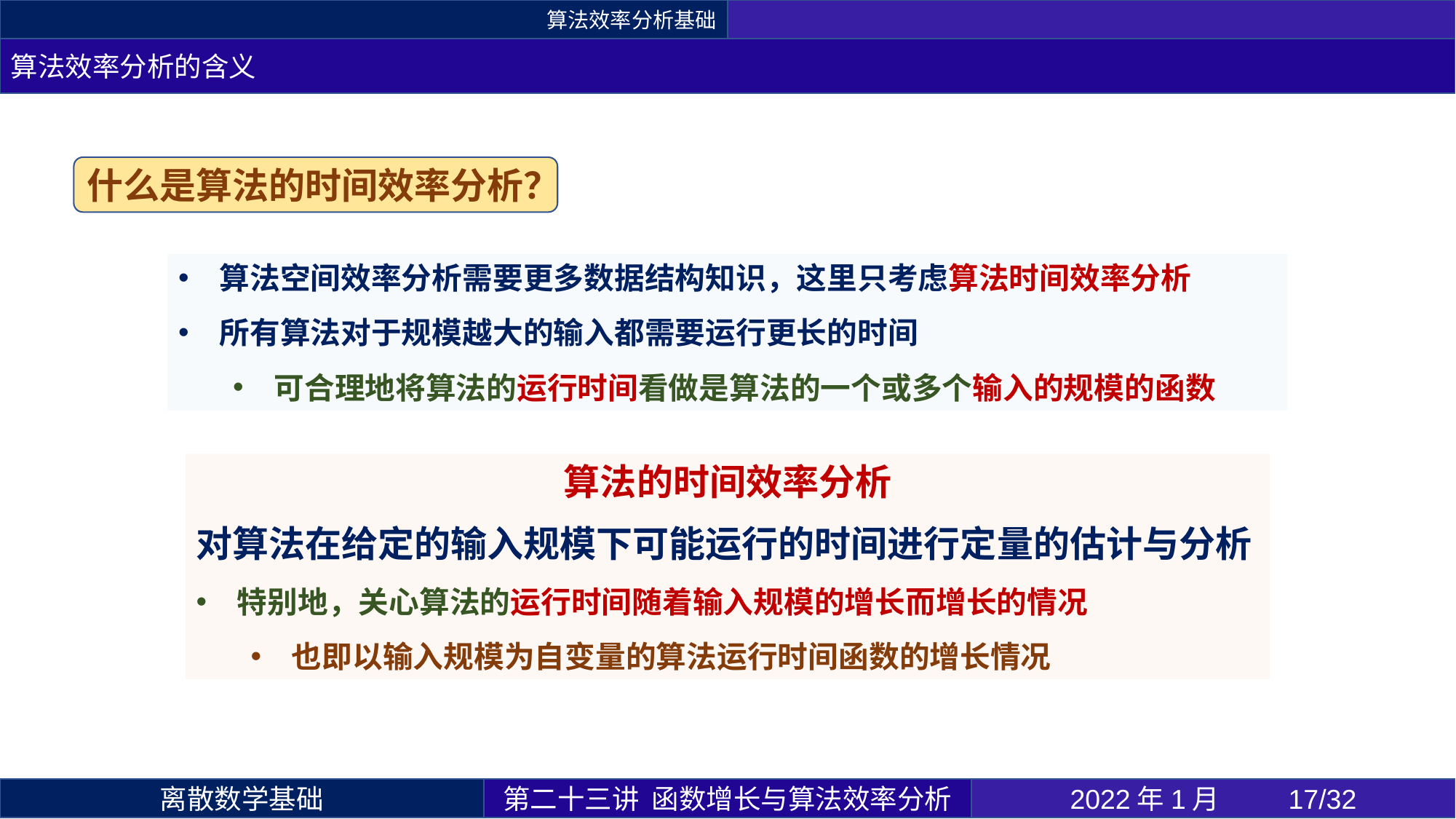

算法效率分析基础
算法效率分析的含义
什么是算法的时间效率分析？
算法空间效率分析需要更多数据结构知识，这里只考虑算法时间效率分析
所有算法对于规模越大的输入都需要运行更长的时间
可合理地将算法的运行时间看做是算法的一个或多个输入的规模的函数
算法的时间效率分析
对算法在给定的输入规模下可能运行的时间进行定量的估计与分析
特别地，关心算法的运行时间随着输入规模的增长而增长的情况
也即以输入规模为自变量的算法运行时间函数的增长情况
第二十三讲  函数增长与算法效率分析
2022年1月 	17/32
离散数学基础